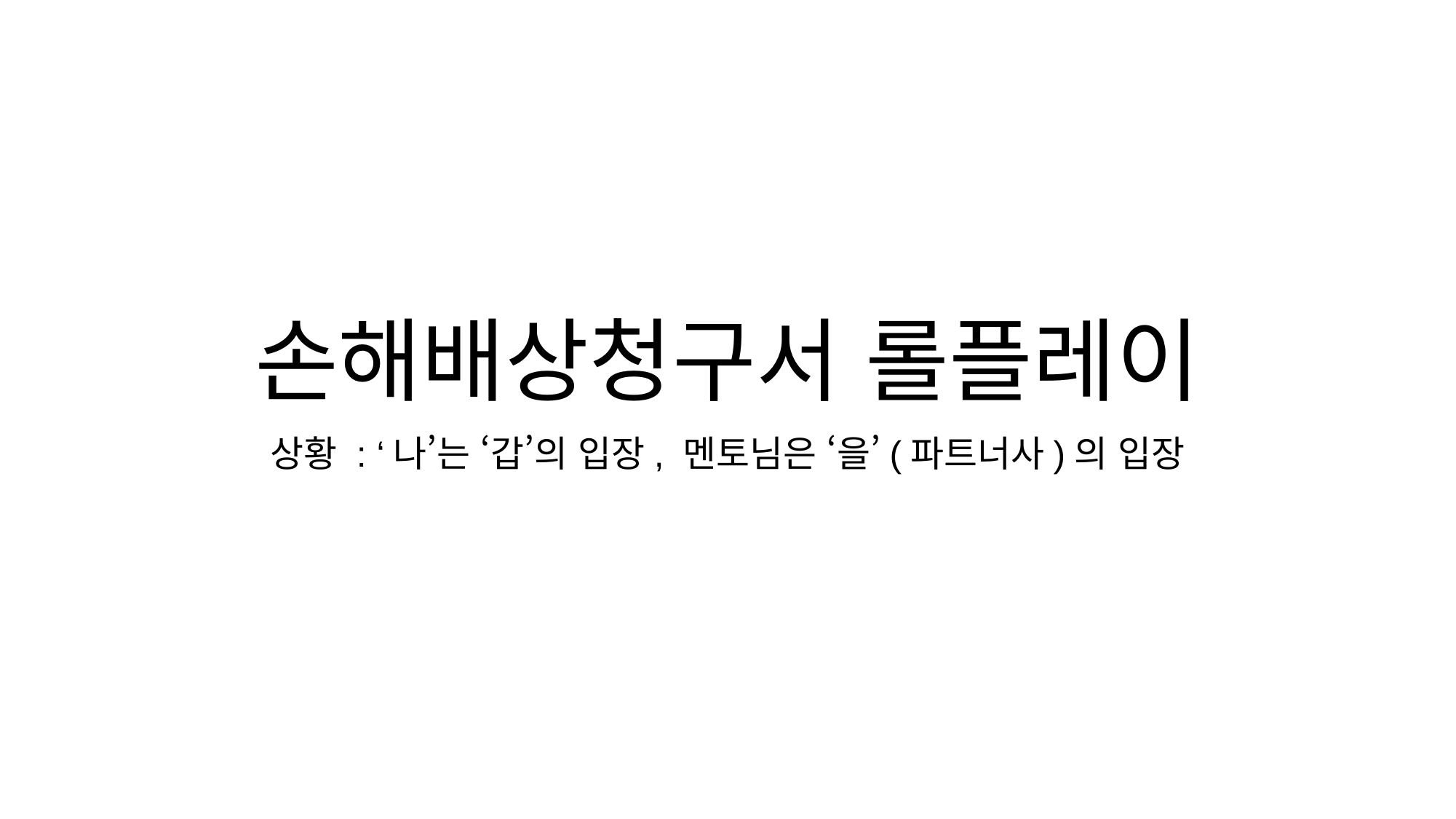

# 손해배상청구서 롤플레이
상황 : ‘나’는 ‘갑’의 입장, 멘토님은 ‘을’(파트너사)의 입장